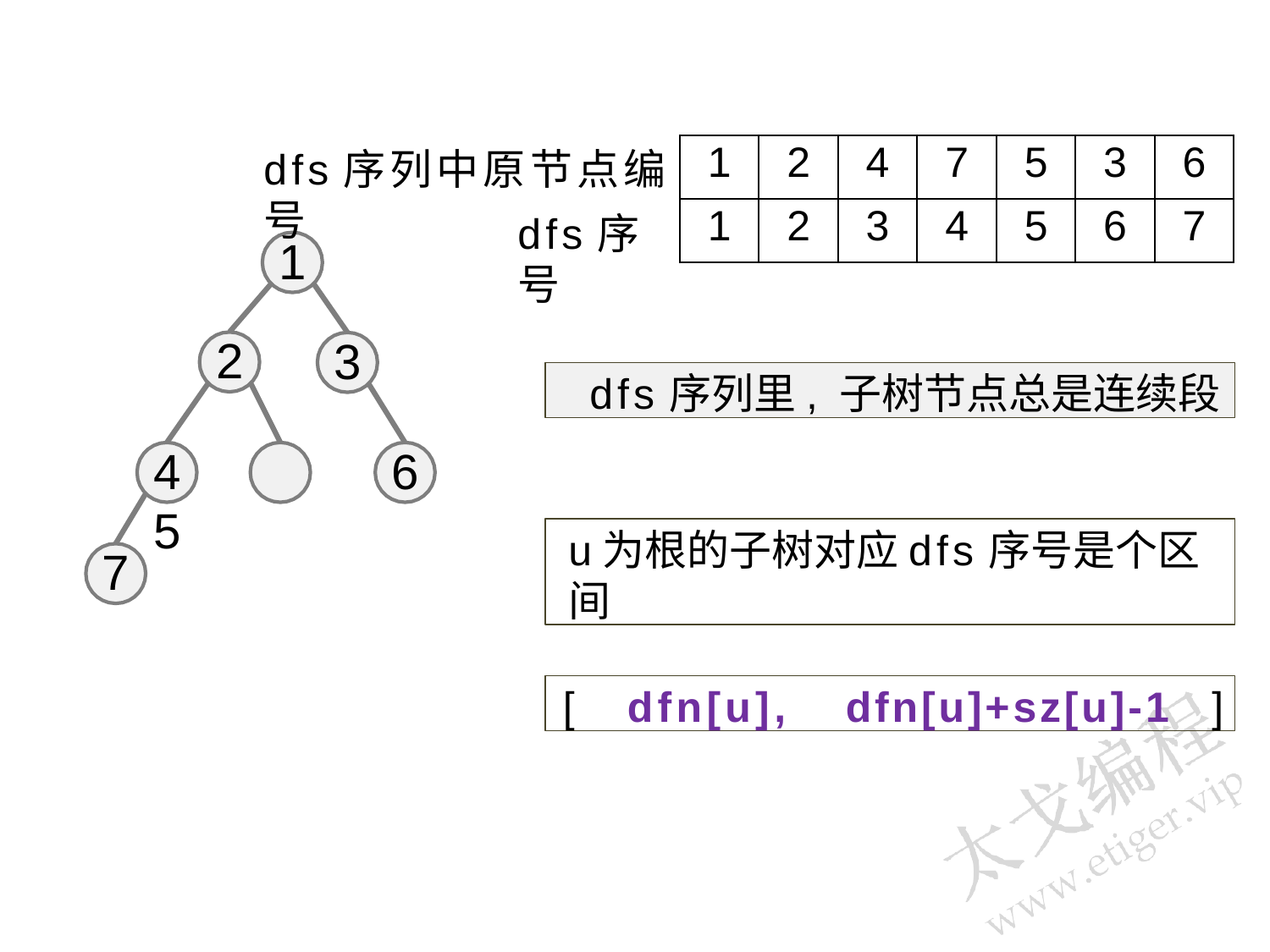

| 1 | 2 | 4 | 7 | 5 | 3 | 6 |
| --- | --- | --- | --- | --- | --- | --- |
| 1 | 2 | 3 | 4 | 5 | 6 | 7 |
dfs序列中原节点编号
dfs序号
1

2
3

dfs序列里,子树节点总是连续段
4	5
6

u为根的子树对应dfs序号是个区间
7
[	dfn[u],	dfn[u]+sz[u]-1	]